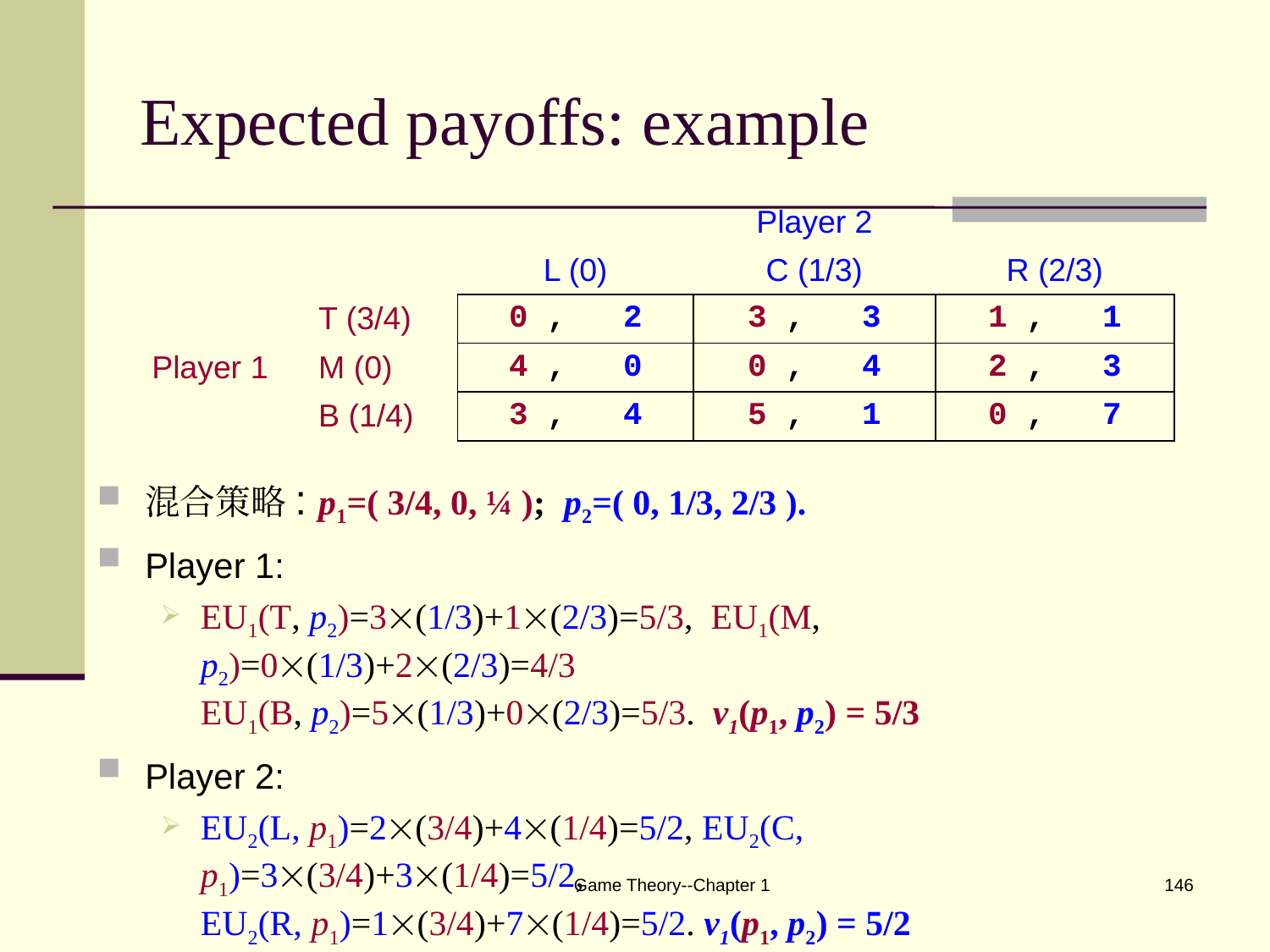

# Expected payoffs: example
|  |  |  | Player 2 |  |
| --- | --- | --- | --- | --- |
|  |  | L (0) | C (1/3) | R (2/3) |
| Player 1 | T (3/4) | 0 , 2 | 3 , 3 | 1 , 1 |
|  | M (0) | 4 , 0 | 0 , 4 | 2 , 3 |
|  | B (1/4) | 3 , 4 | 5 , 1 | 0 , 7 |
混合策略: p1=( 3/4, 0, ¼ );  p2=( 0, 1/3, 2/3 ).
Player 1:
EU1(T, p2)=3×(1/3)+1×(2/3)=5/3,  EU1(M, p2)=0×(1/3)+2×(2/3)=4/3
EU1(B, p2)=5×(1/3)+0×(2/3)=5/3.  v1(p1, p2) = 5/3
Player 2:
EU2(L, p1)=2×(3/4)+4×(1/4)=5/2, EU2(C, p1)=3×(3/4)+3×(1/4)=5/2,
EU2(R, p1)=1×(3/4)+7×(1/4)=5/2. v1(p1, p2) = 5/2
Game Theory--Chapter 1
146